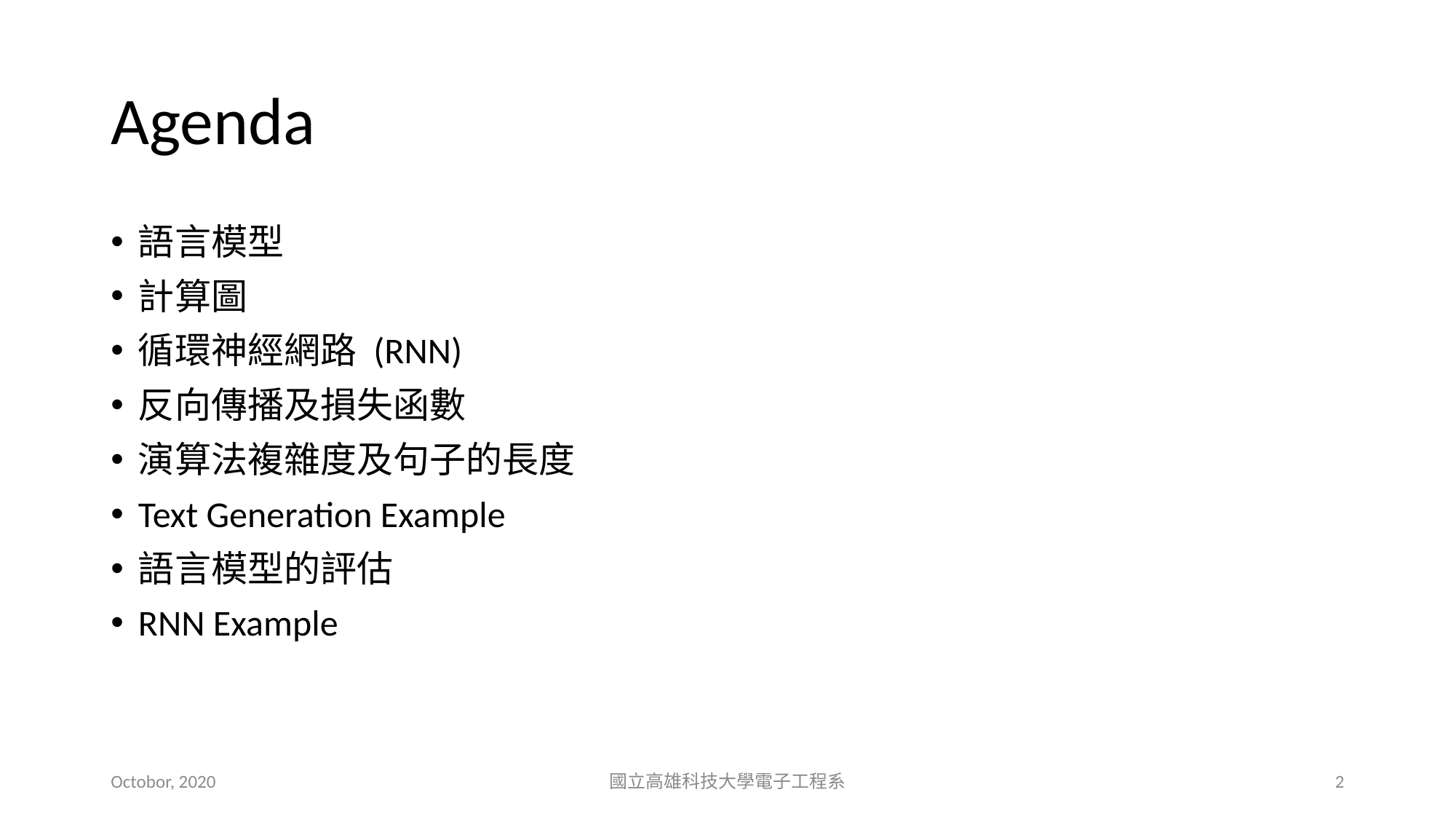

# Agenda
語言模型
計算圖
循環神經網路 (RNN)
反向傳播及損失函數
演算法複雜度及句子的長度
Text Generation Example
語言模型的評估
RNN Example
Octobor, 2020
國立高雄科技大學電子工程系
2